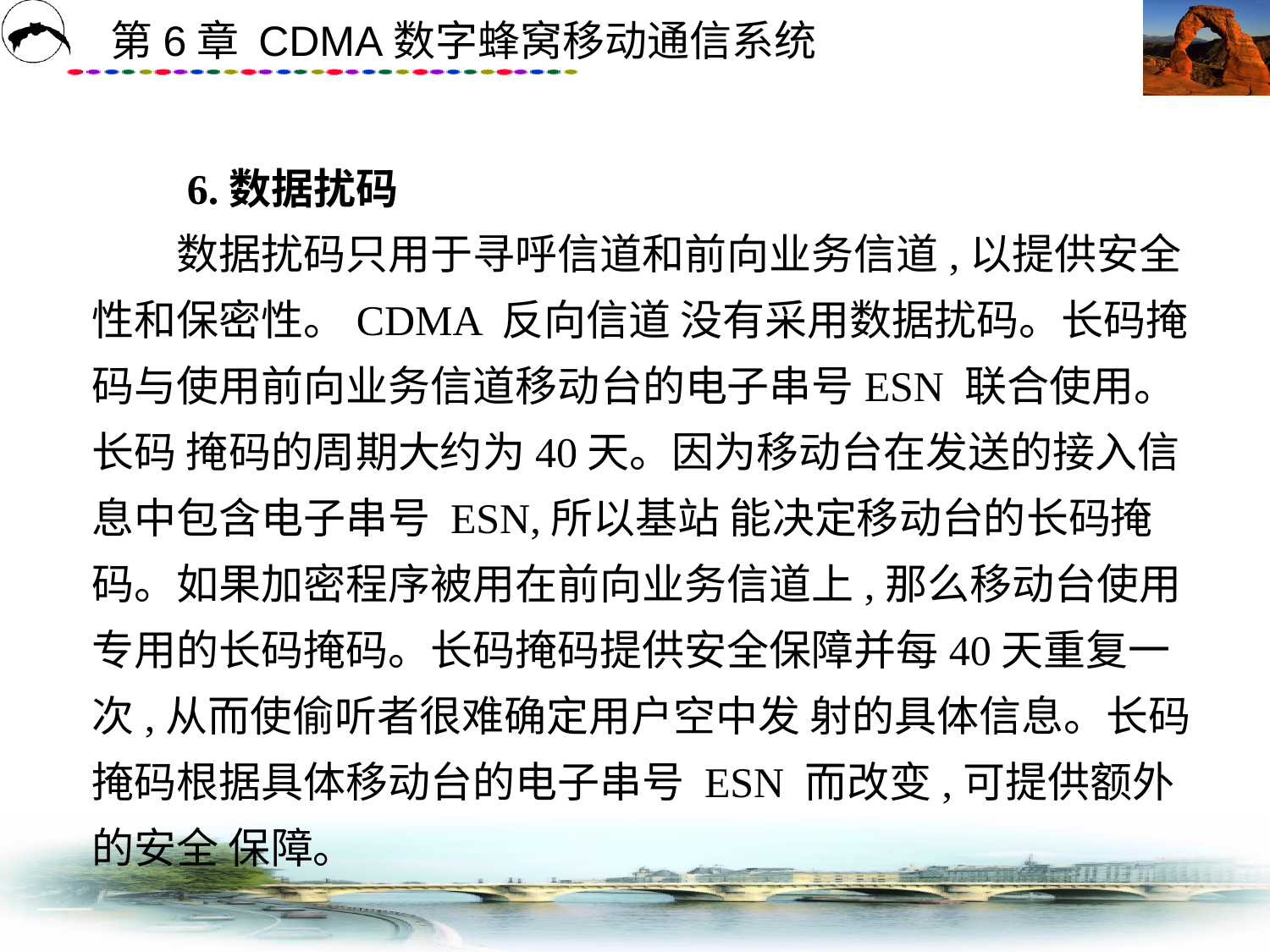

# 6.数据扰码 　　数据扰码只用于寻呼信道和前向业务信道,以提供安全性和保密性。CDMA 反向信道 没有采用数据扰码。长码掩码与使用前向业务信道移动台的电子串号ESN 联合使用。长码 掩码的周期大约为40天。因为移动台在发送的接入信息中包含电子串号 ESN,所以基站 能决定移动台的长码掩码。如果加密程序被用在前向业务信道上,那么移动台使用专用的长码掩码。长码掩码提供安全保障并每40天重复一次,从而使偷听者很难确定用户空中发 射的具体信息。长码掩码根据具体移动台的电子串号 ESN 而改变,可提供额外的安全 保障。